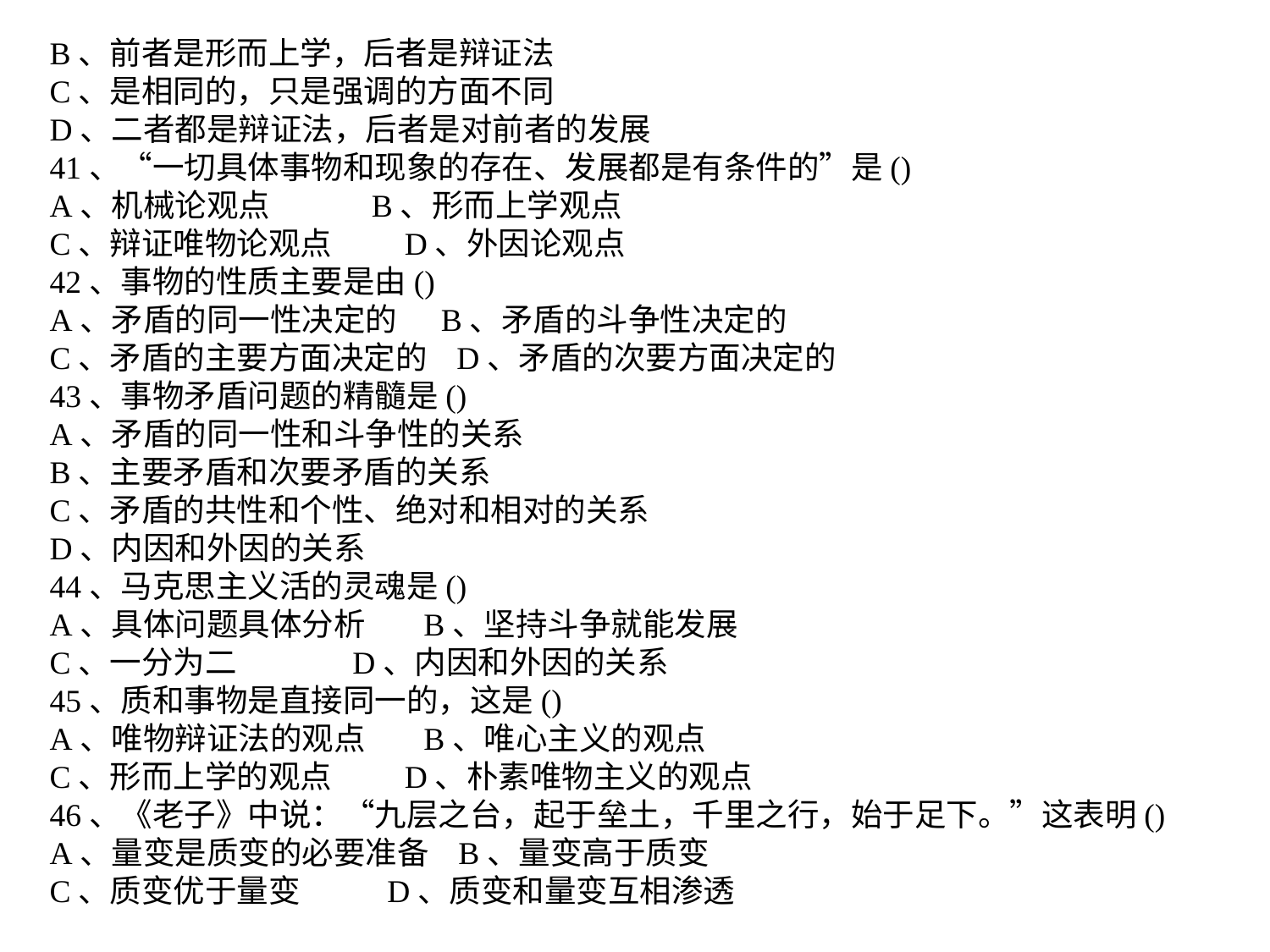

B、前者是形而上学，后者是辩证法
C、是相同的，只是强调的方面不同
D、二者都是辩证法，后者是对前者的发展
41、“一切具体事物和现象的存在、发展都是有条件的”是()
A、机械论观点             B、形而上学观点
C、辩证唯物论观点         D、外因论观点
42、事物的性质主要是由()
A、矛盾的同一性决定的     B、矛盾的斗争性决定的
C、矛盾的主要方面决定的   D、矛盾的次要方面决定的
43、事物矛盾问题的精髓是()
A、矛盾的同一性和斗争性的关系
B、主要矛盾和次要矛盾的关系
C、矛盾的共性和个性、绝对和相对的关系
D、内因和外因的关系
44、马克思主义活的灵魂是()
A、具体问题具体分析       B、坚持斗争就能发展
C、一分为二               D、内因和外因的关系
45、质和事物是直接同一的，这是()
A、唯物辩证法的观点       B、唯心主义的观点
C、形而上学的观点         D、朴素唯物主义的观点
46、《老子》中说：“九层之台，起于垒土，千里之行，始于足下。”这表明()
A、量变是质变的必要准备   B、量变高于质变
C、质变优于量变           D、质变和量变互相渗透